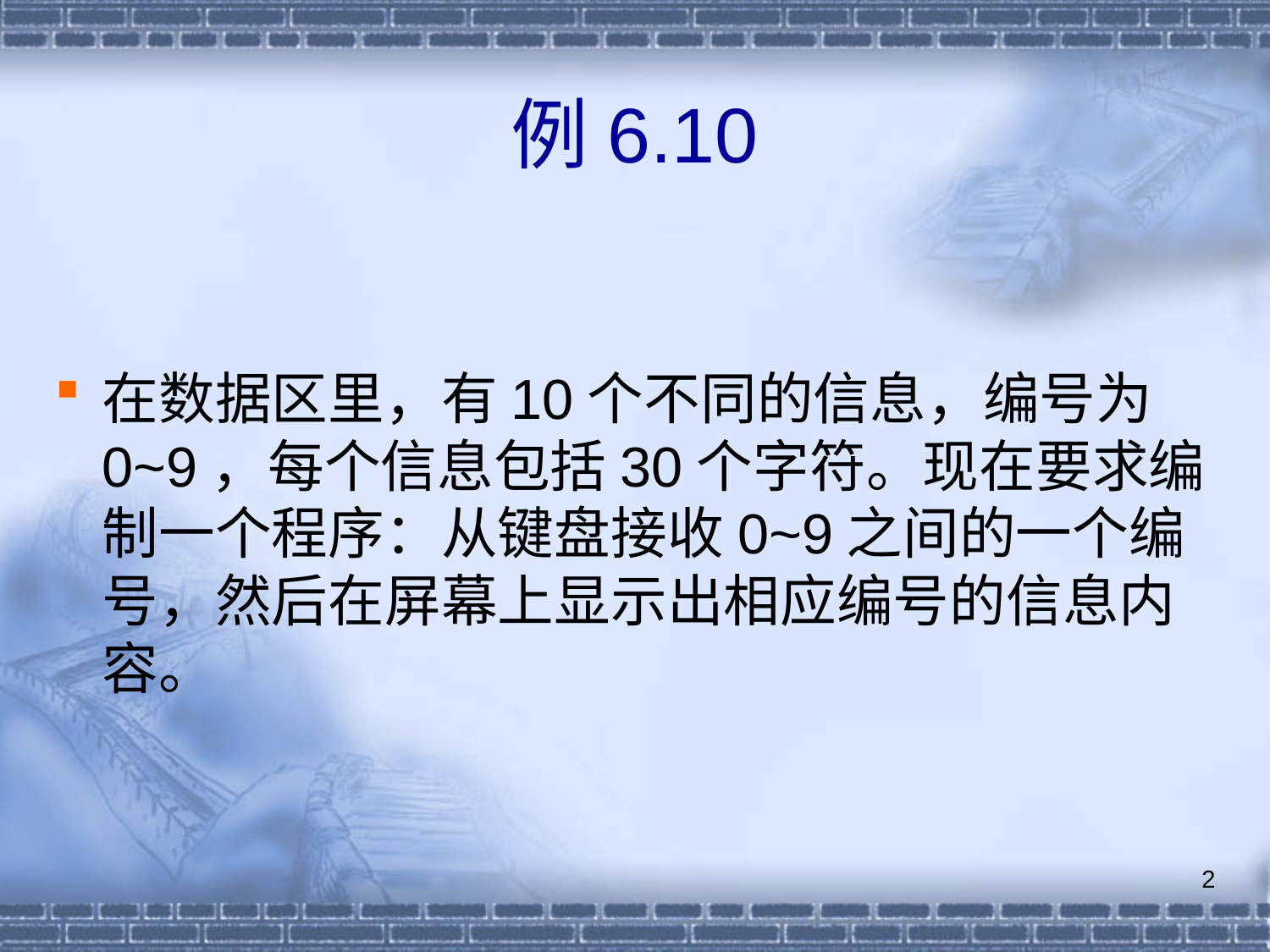

# 例6.10
在数据区里，有10个不同的信息，编号为0~9，每个信息包括30个字符。现在要求编制一个程序：从键盘接收0~9之间的一个编号，然后在屏幕上显示出相应编号的信息内容。
2